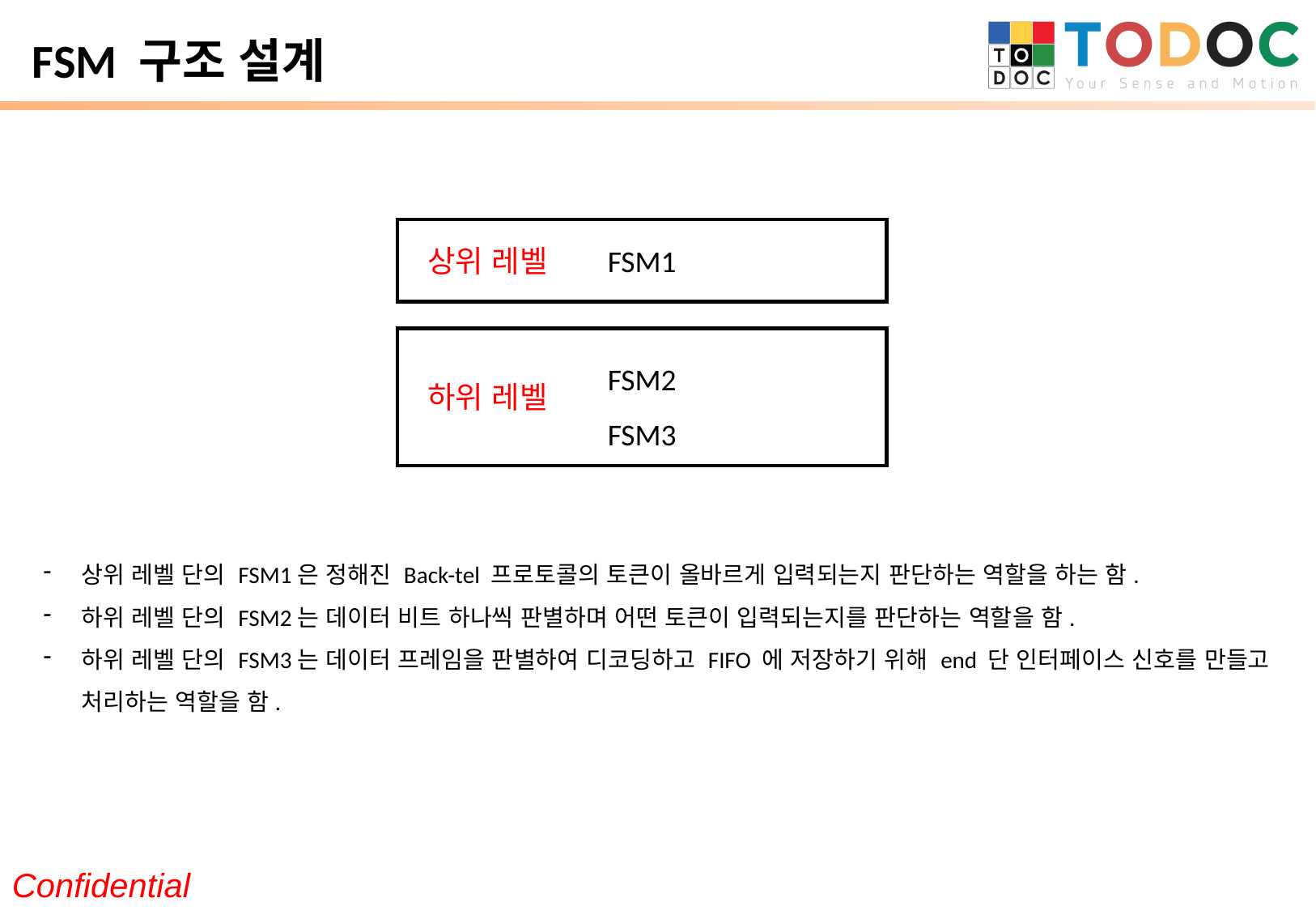

# FSM 구조 설계
FSM1
상위 레벨
FSM2
FSM3
하위 레벨
상위 레벨 단의 FSM1은 정해진 Back-tel 프로토콜의 토큰이 올바르게 입력되는지 판단하는 역할을 하는 함.
하위 레벨 단의 FSM2는 데이터 비트 하나씩 판별하며 어떤 토큰이 입력되는지를 판단하는 역할을 함.
하위 레벨 단의 FSM3는 데이터 프레임을 판별하여 디코딩하고 FIFO 에 저장하기 위해 end 단 인터페이스 신호를 만들고 처리하는 역할을 함.